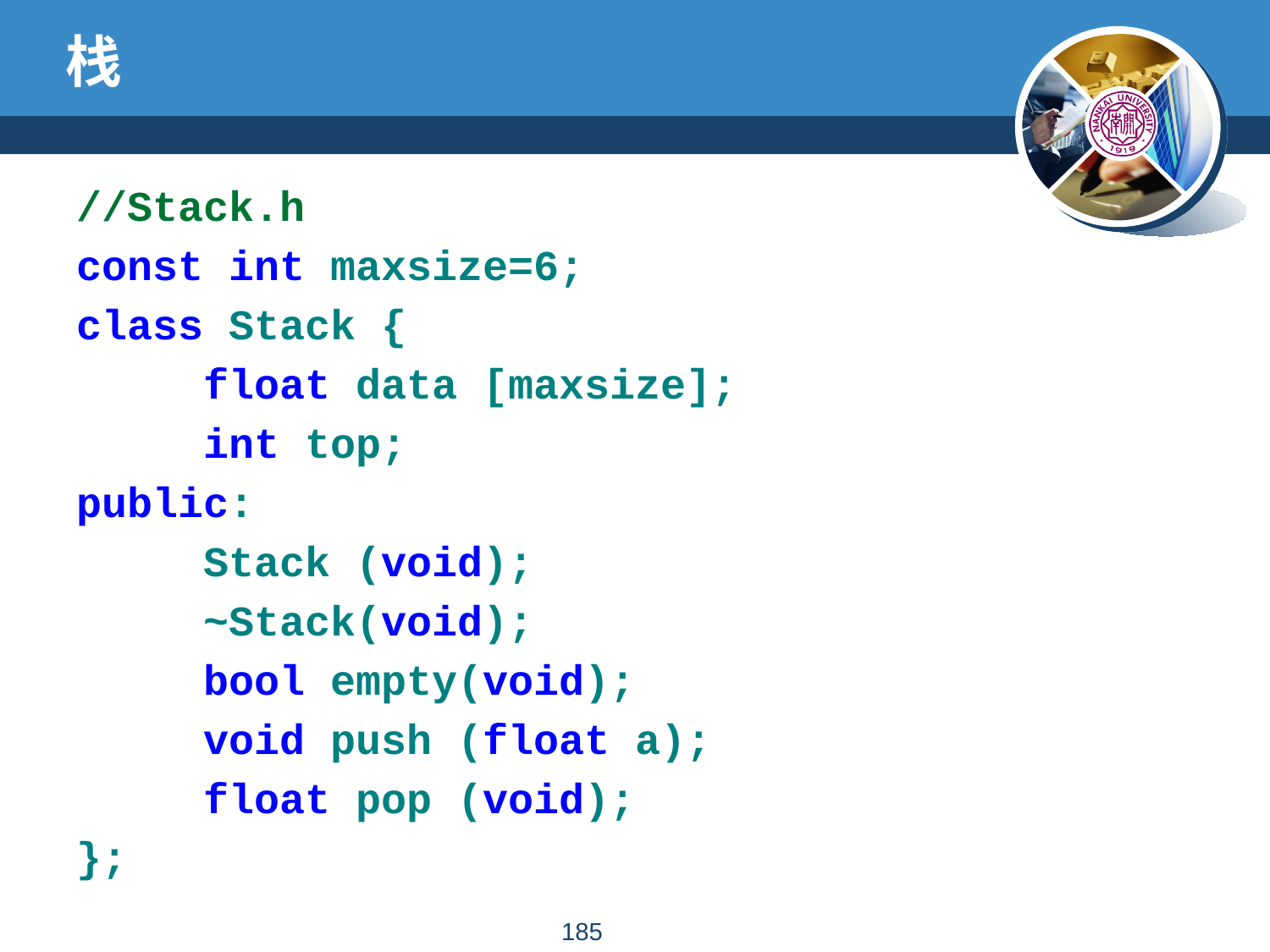

185
# 栈
//Stack.h
const int maxsize=6;
class Stack {
	float data [maxsize];
	int top;
public:
	Stack (void);
	~Stack(void);
	bool empty(void);
	void push (float a);
	float pop (void);
};